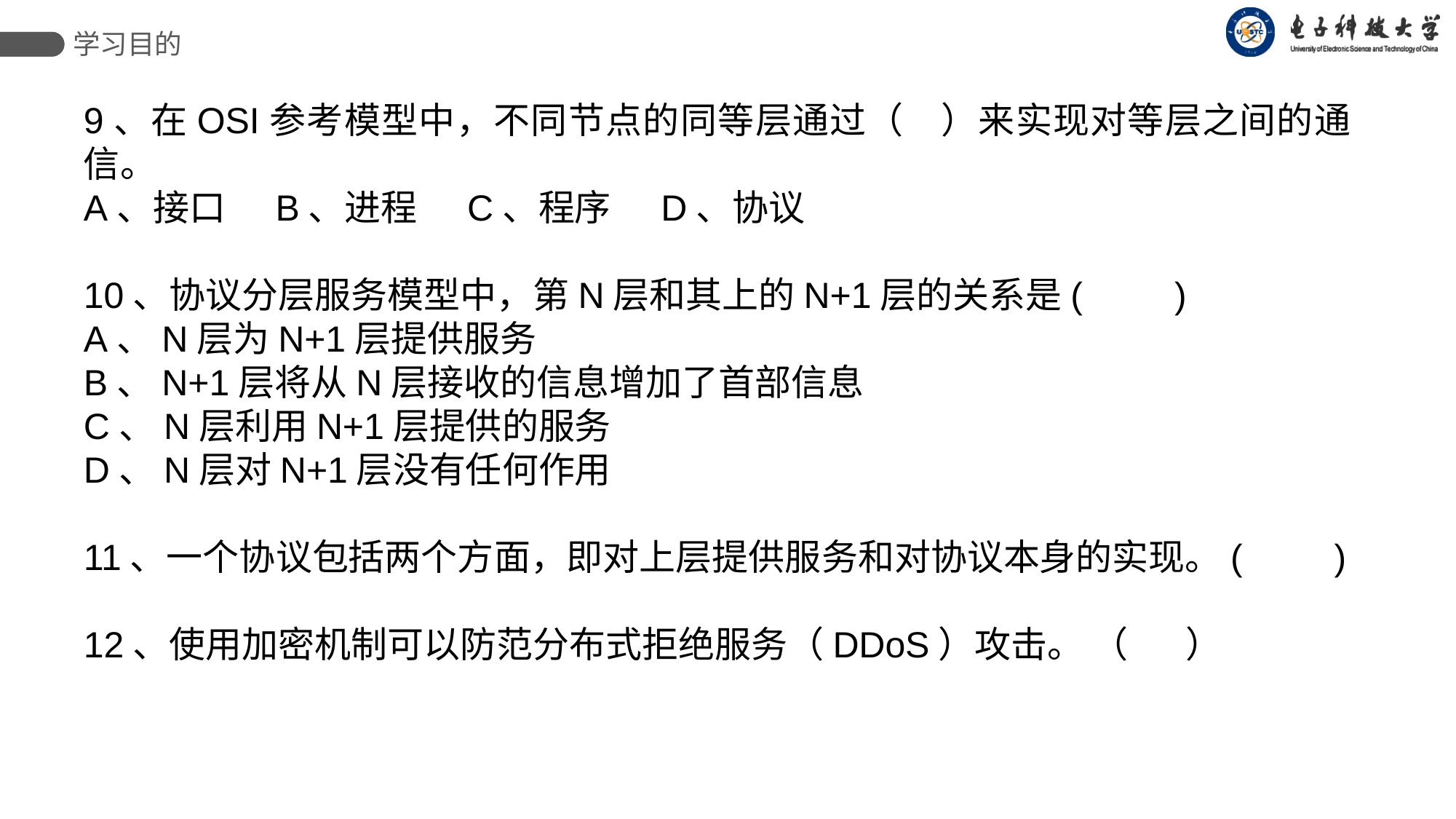

学习目的

9、在OSI参考模型中，不同节点的同等层通过（    ）来实现对等层之间的通信。
A、接口     B、进程     C、程序     D、协议

10、协议分层服务模型中，第N层和其上的N+1层的关系是(         )
A、N层为N+1层提供服务
B、N+1层将从N层接收的信息增加了首部信息
C、N层利用N+1层提供的服务
D、N层对N+1层没有任何作用

11、一个协议包括两个方面，即对上层提供服务和对协议本身的实现。(         )

12、使用加密机制可以防范分布式拒绝服务（DDoS）攻击。 （       ）